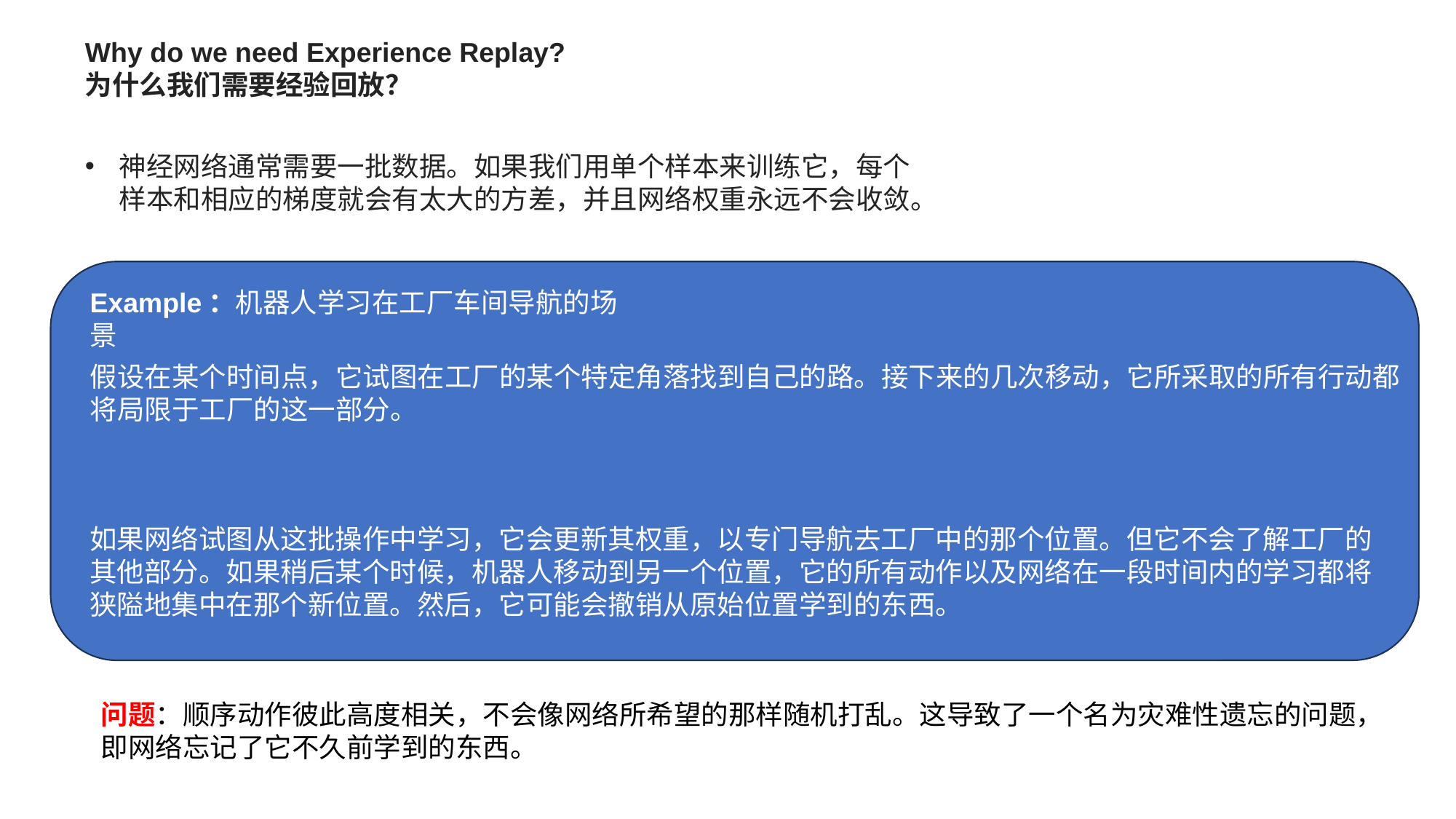

Why do we need Experience Replay?
为什么我们需要经验回放？
神经网络通常需要一批数据。如果我们用单个样本来训练它，每个样本和相应的梯度就会有太大的方差，并且网络权重永远不会收敛。

Example：机器人学习在工厂车间导航的场景
假设在某个时间点，它试图在工厂的某个特定角落找到自己的路。接下来的几次移动，它所采取的所有行动都将局限于工厂的这一部分。
如果网络试图从这批操作中学习，它会更新其权重，以专门导航去工厂中的那个位置。但它不会了解工厂的其他部分。如果稍后某个时候，机器人移动到另一个位置，它的所有动作以及网络在一段时间内的学习都将狭隘地集中在那个新位置。然后，它可能会撤销从原始位置学到的东西。
问题：顺序动作彼此高度相关，不会像网络所希望的那样随机打乱。这导致了一个名为灾难性遗忘的问题，即网络忘记了它不久前学到的东西。